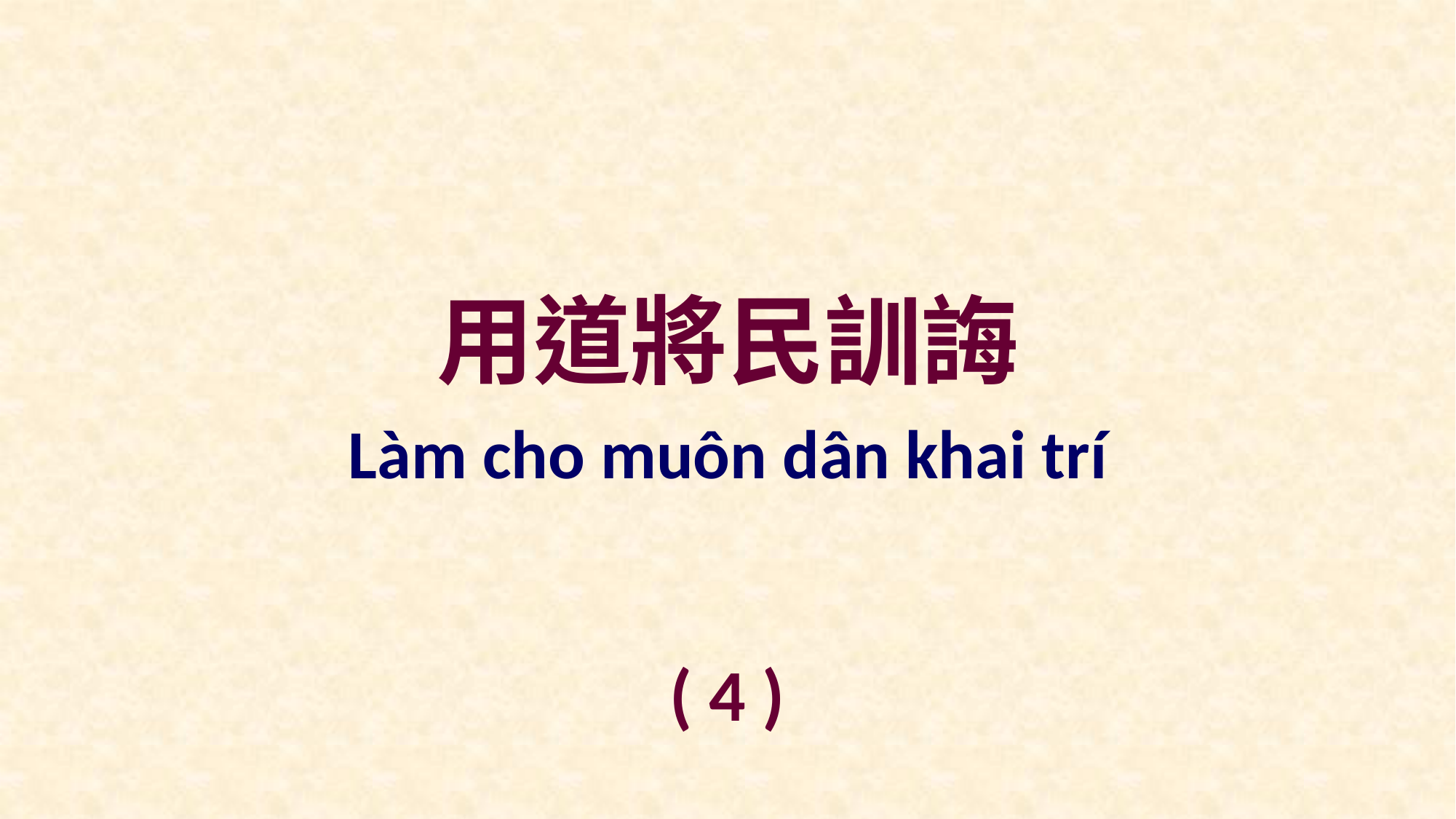

用道將民訓誨
Làm cho muôn dân khai trí
( 4 )